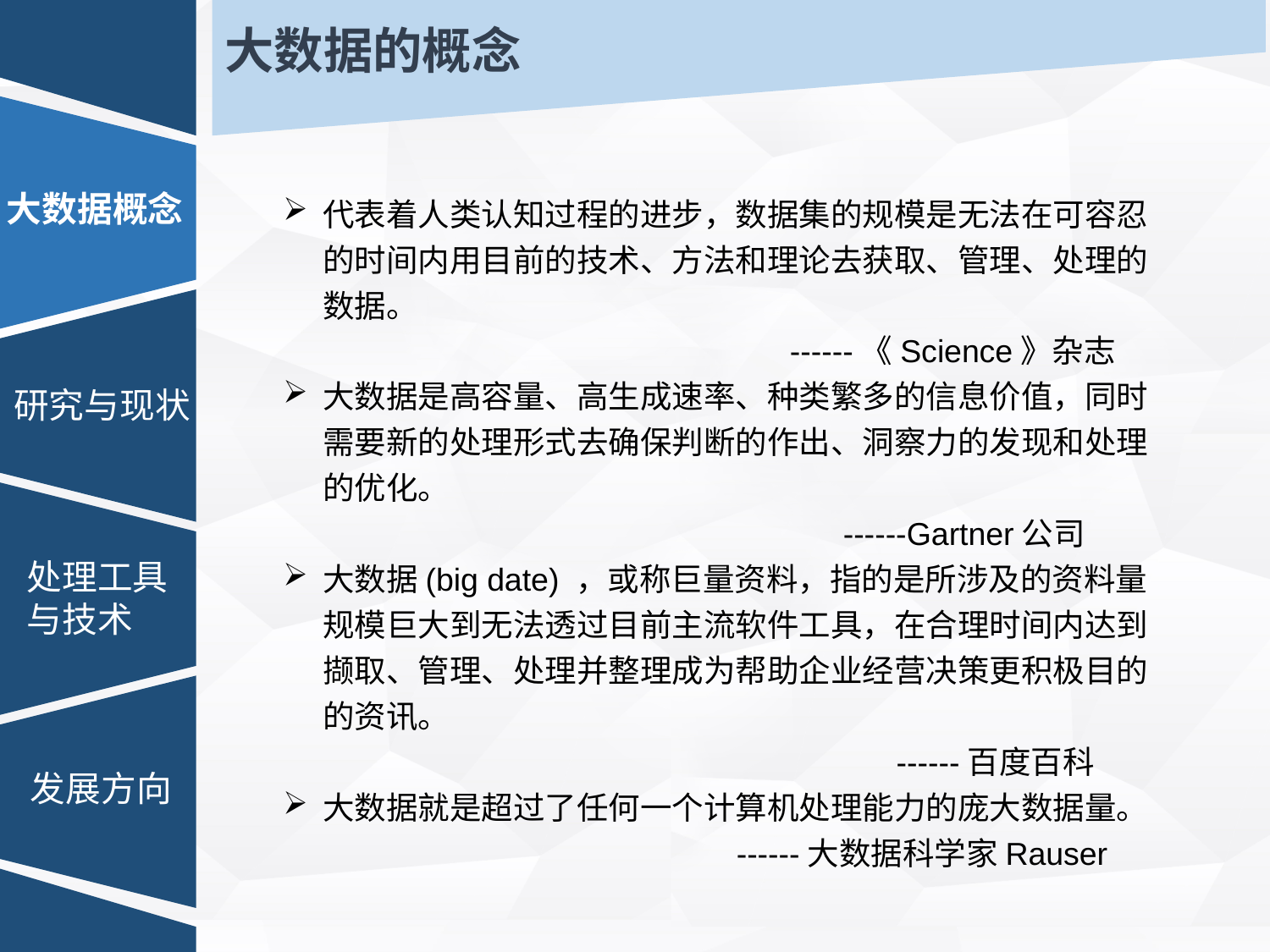

大数据的概念

代表着人类认知过程的进步，数据集的规模是无法在可容忍的时间内用目前的技术、方法和理论去获取、管理、处理的数据。
                                                         ------《Science》杂志
大数据是高容量、高生成速率、种类繁多的信息价值，同时需要新的处理形式去确保判断的作出、洞察力的发现和处理的优化。
                                                               ------Gartner公司
大数据(big date) ，或称巨量资料，指的是所涉及的资料量规模巨大到无法透过目前主流软件工具，在合理时间内达到撷取、管理、处理并整理成为帮助企业经营决策更积极目的的资讯。
                                                                     ------百度百科
大数据就是超过了任何一个计算机处理能力的庞大数据量。
                                                   ------大数据科学家Rauser
大数据概念

研究与现状

处理工具
与技术

发展方向